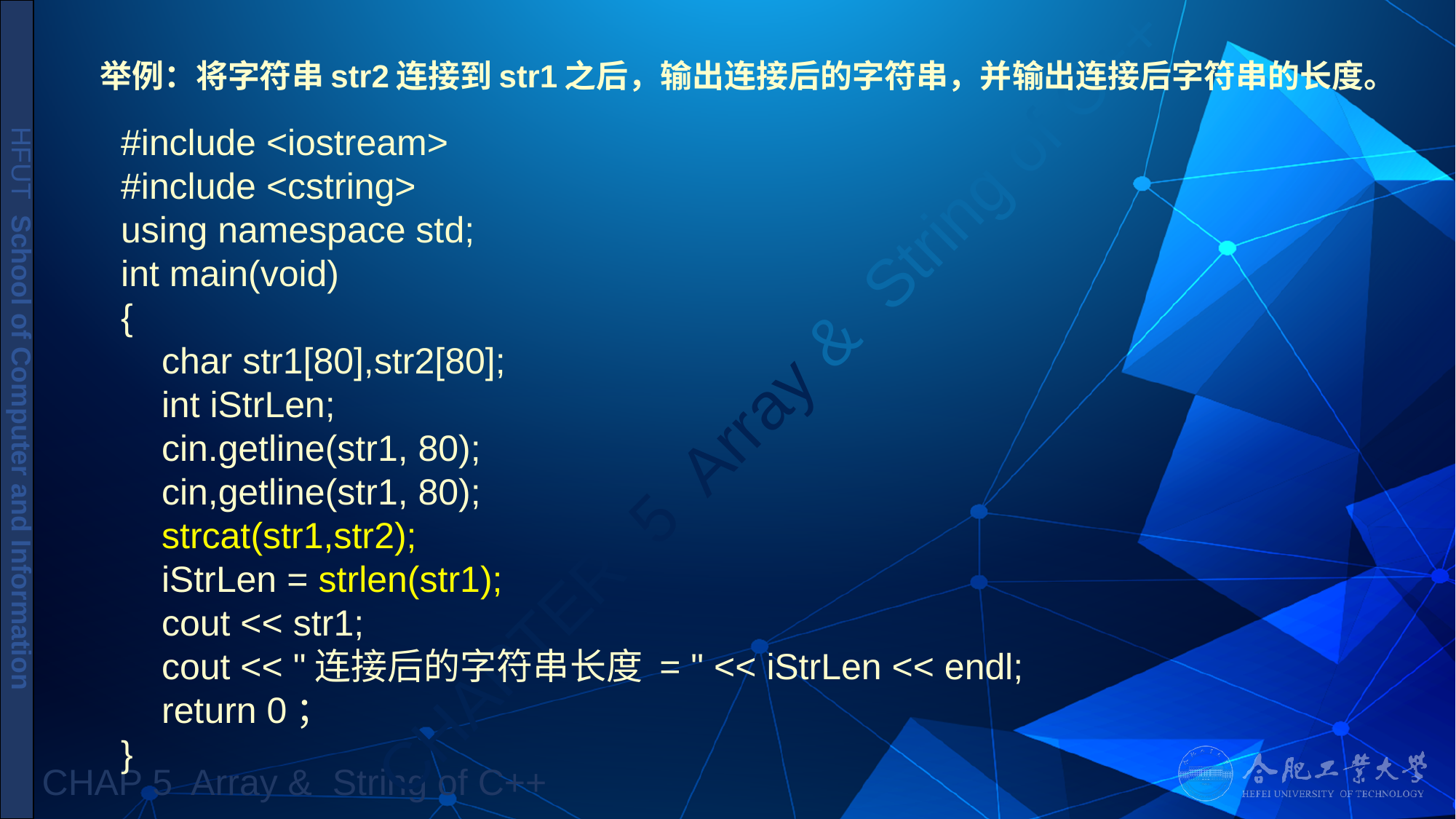

# 举例：将字符串str2连接到str1之后，输出连接后的字符串，并输出连接后字符串的长度。
#include <iostream>
#include <cstring>
using namespace std;
int main(void)
{
    char str1[80],str2[80];
    int iStrLen;
    cin.getline(str1, 80);
    cin,getline(str1, 80);
    strcat(str1,str2);
    iStrLen = strlen(str1);
    cout << str1;
    cout << "连接后的字符串长度 = " << iStrLen << endl;
    return 0；
}